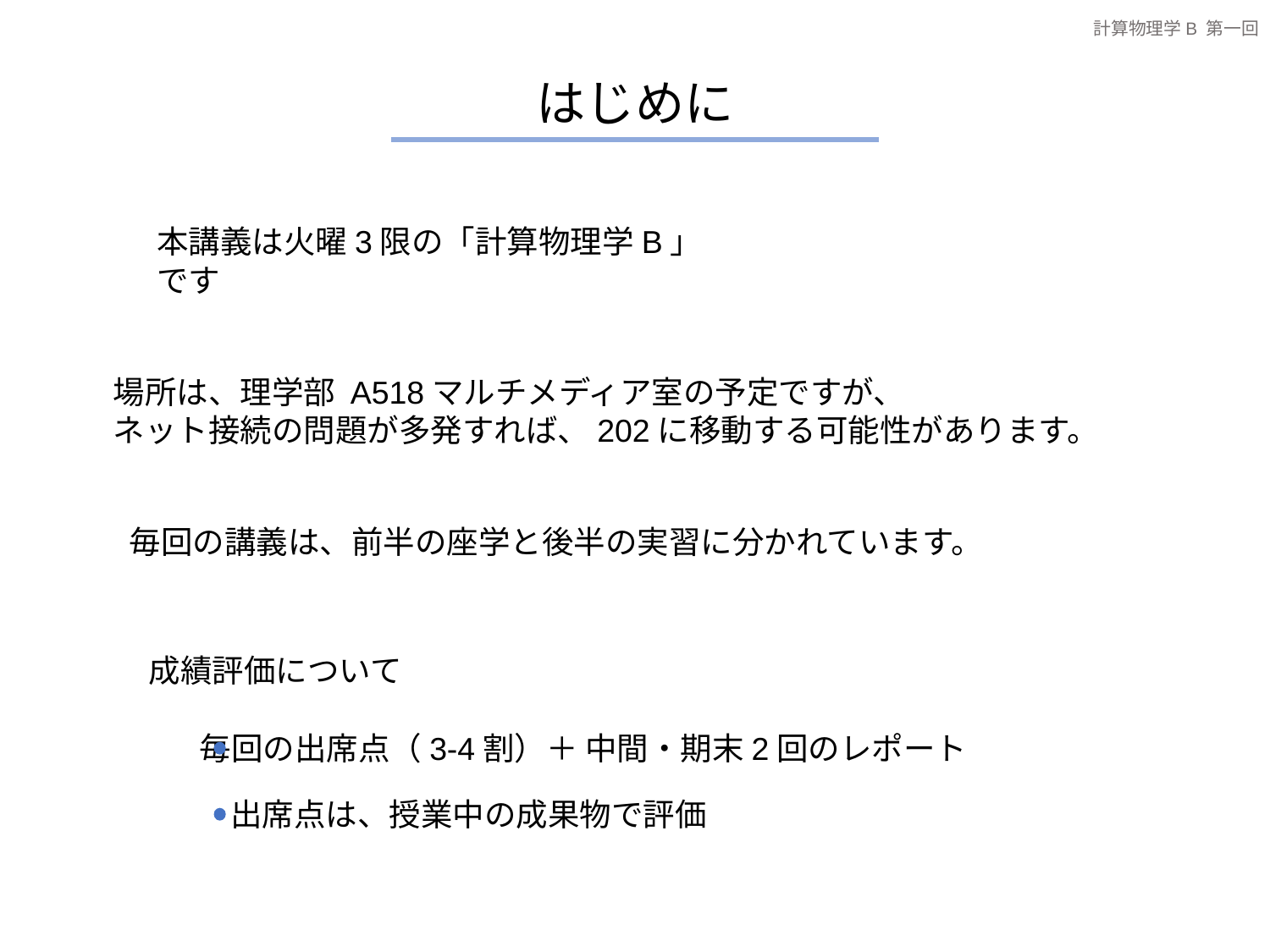

はじめに
本講義は火曜3限の「計算物理学B」です
場所は、理学部 A518マルチメディア室の予定ですが、
ネット接続の問題が多発すれば、202に移動する可能性があります。
毎回の講義は、前半の座学と後半の実習に分かれています。
成績評価について
毎回の出席点（3-4割）＋ 中間・期末2回のレポート

出席点は、授業中の成果物で評価